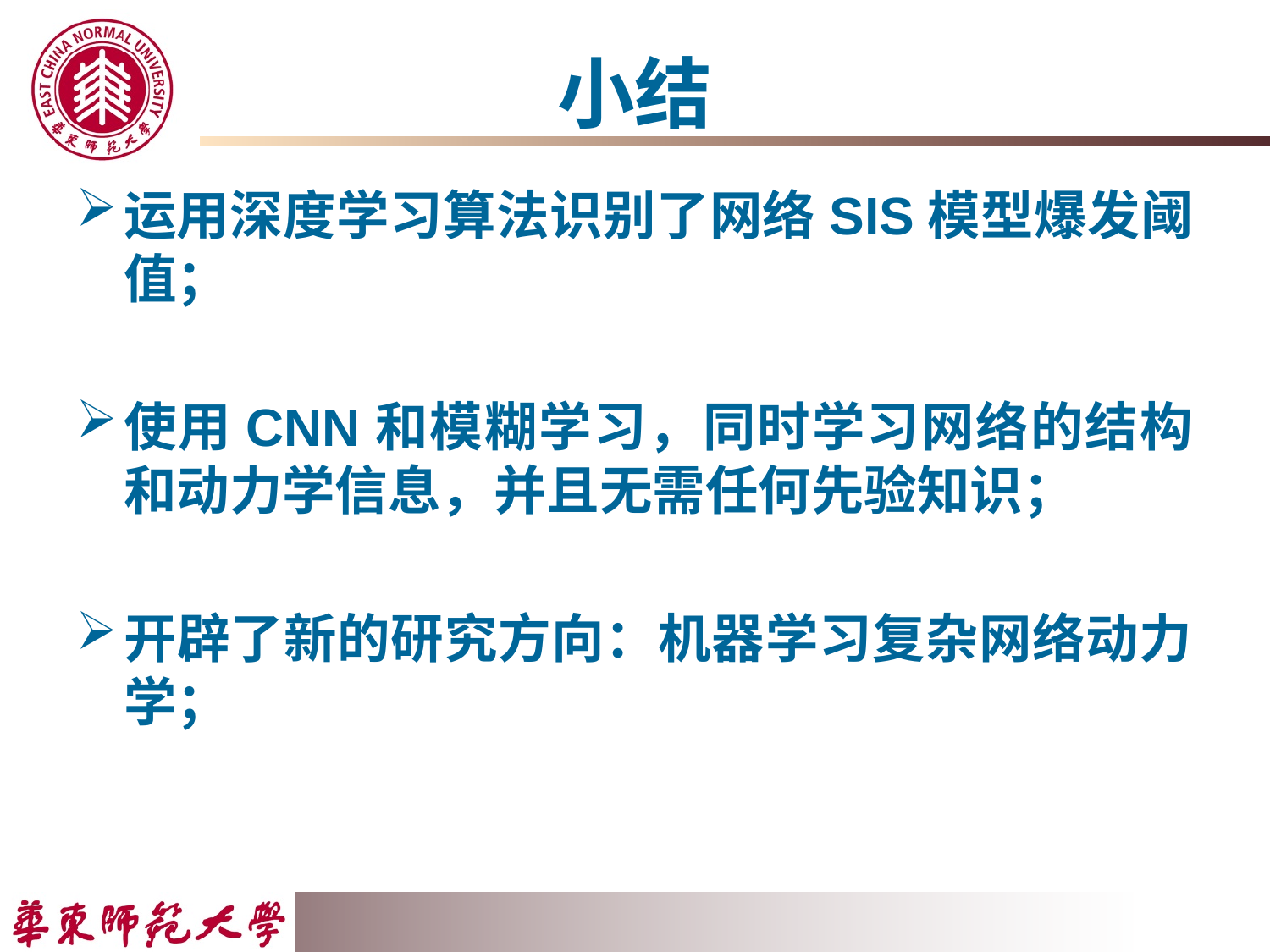

# 小结
运用深度学习算法识别了网络SIS模型爆发阈值；

使用CNN和模糊学习，同时学习网络的结构和动力学信息，并且无需任何先验知识；

开辟了新的研究方向：机器学习复杂网络动力学；